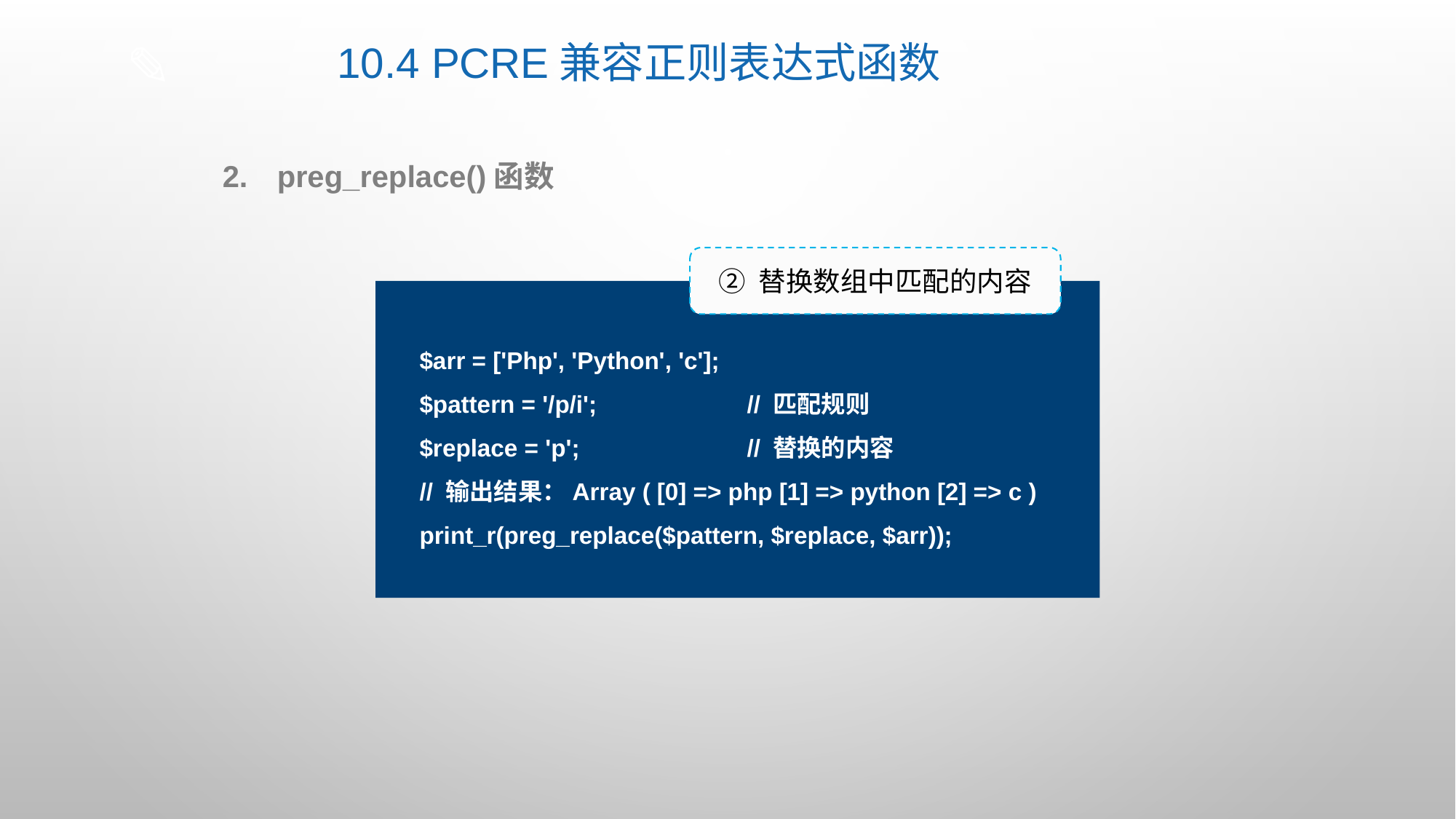

# 10.4 PCRE兼容正则表达式函数
preg_replace()函数
② 替换数组中匹配的内容

$arr = ['Php', 'Python', 'c'];
$pattern = '/p/i';		// 匹配规则
$replace = 'p';		// 替换的内容
// 输出结果：Array ( [0] => php [1] => python [2] => c )
print_r(preg_replace($pattern, $replace, $arr));